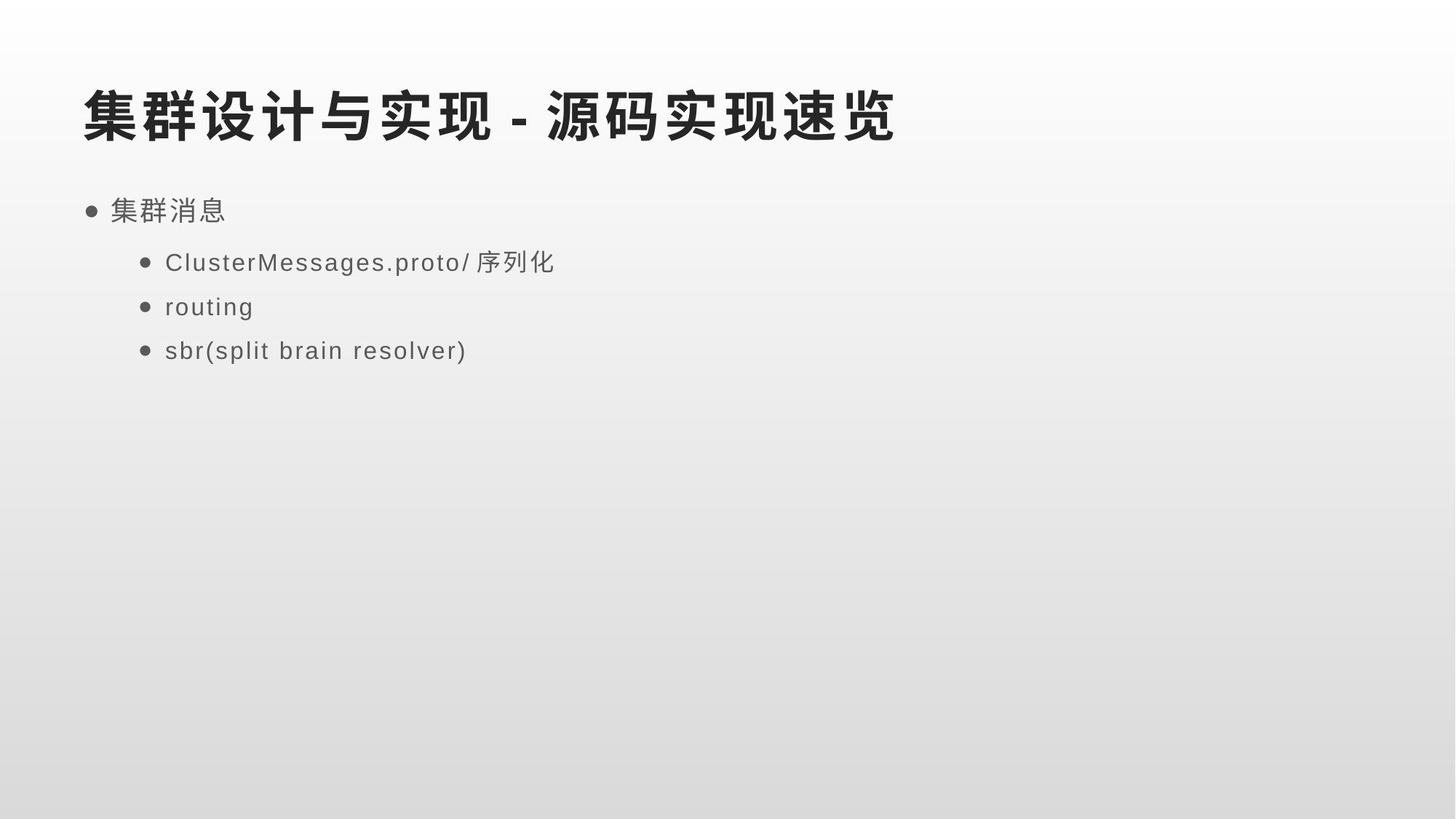

# 集群设计与实现-源码实现速览
集群消息
ClusterMessages.proto/序列化
routing
sbr(split brain resolver)